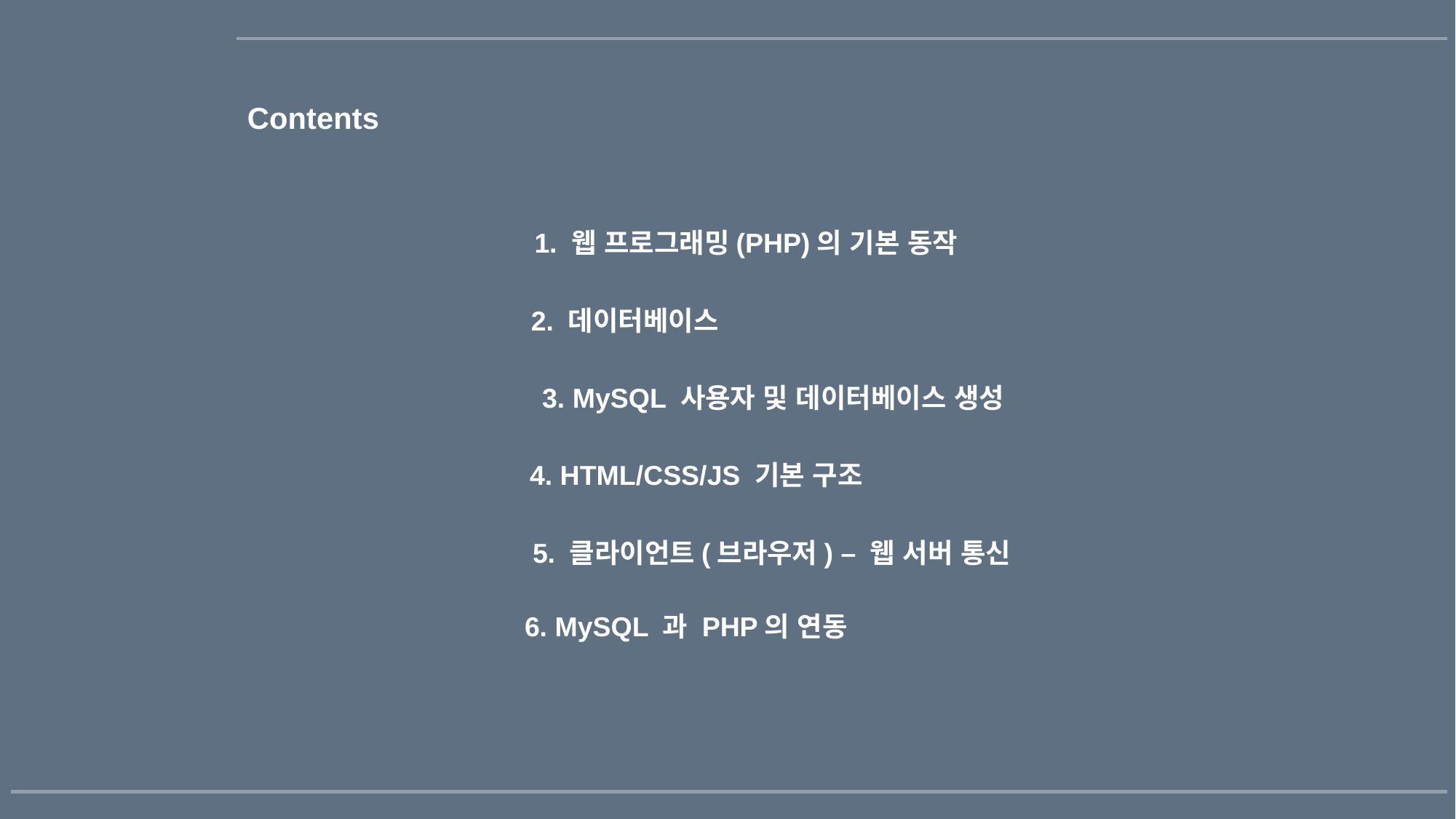

# Contents
1. 웹 프로그래밍(PHP)의 기본 동작
2. 데이터베이스
3. MySQL 사용자 및 데이터베이스 생성
4. HTML/CSS/JS 기본 구조
5. 클라이언트(브라우저) – 웹 서버 통신
6. MySQL 과 PHP의 연동